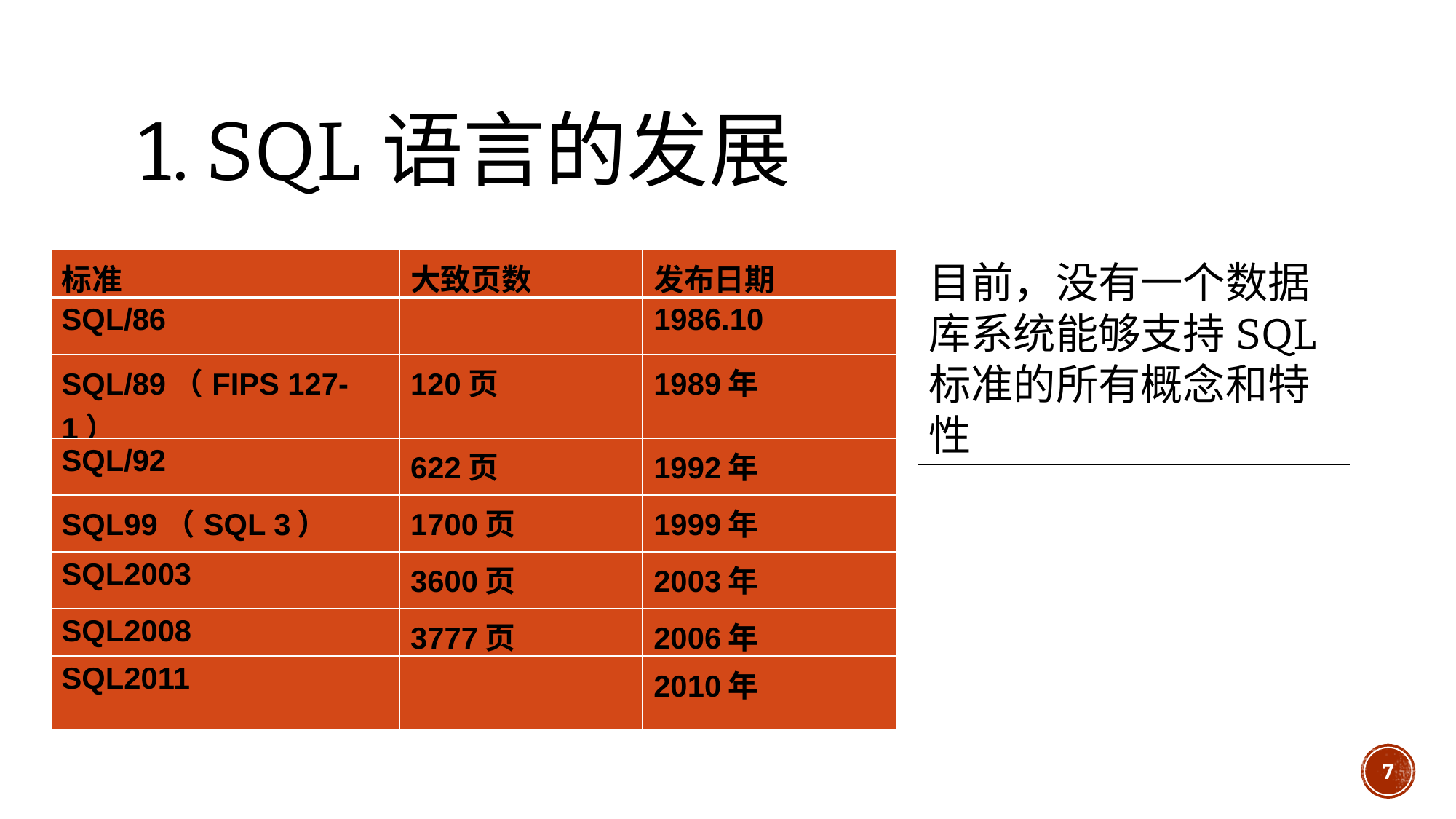

# 1. SQL语言的发展
| 标准 | 大致页数 | 发布日期 |
| --- | --- | --- |
| SQL/86 |  | 1986.10 |
| SQL/89（FIPS 127-1） | 120页 | 1989年 |
| SQL/92 | 622页 | 1992年 |
| SQL99（SQL 3） | 1700页 | 1999年 |
| SQL2003 | 3600页 | 2003年 |
| SQL2008 | 3777页 | 2006年 |
| SQL2011 |  | 2010年 |
目前，没有一个数据库系统能够支持SQL标准的所有概念和特性
SQL86
第一个SQL标准
由美国国家标准局（ANSI）公布
1987年国际标准化组织（ISO）通过
SQL89：
增加了完整性描述语句；
SQL92（SQL2）：增加了SQL调用接口；
SQL99（SQL3）：增加了面向对象的功能；
SQL2003

7